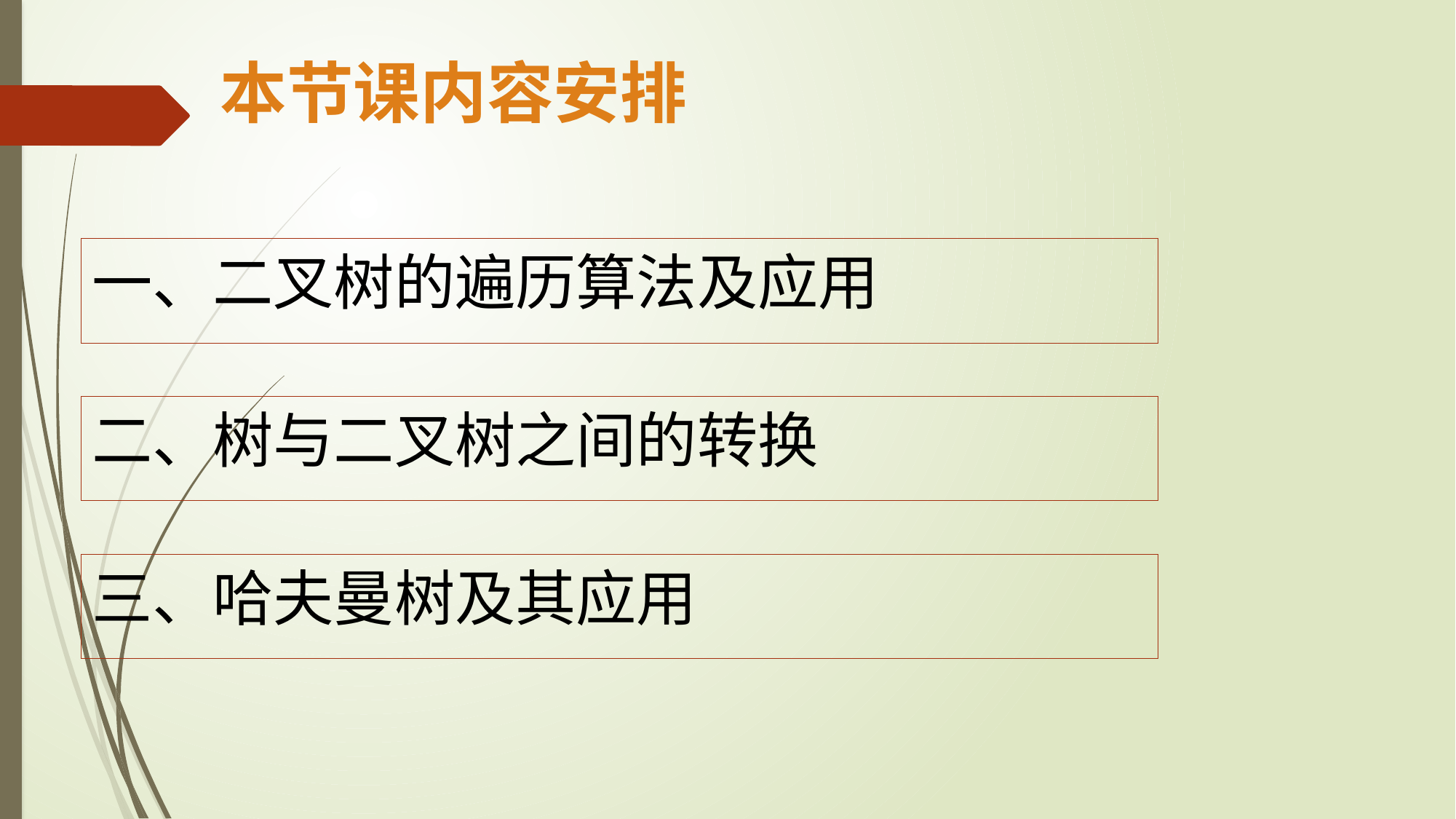

# 本节课内容安排
一、二叉树的遍历算法及应用
二、树与二叉树之间的转换
三、哈夫曼树及其应用